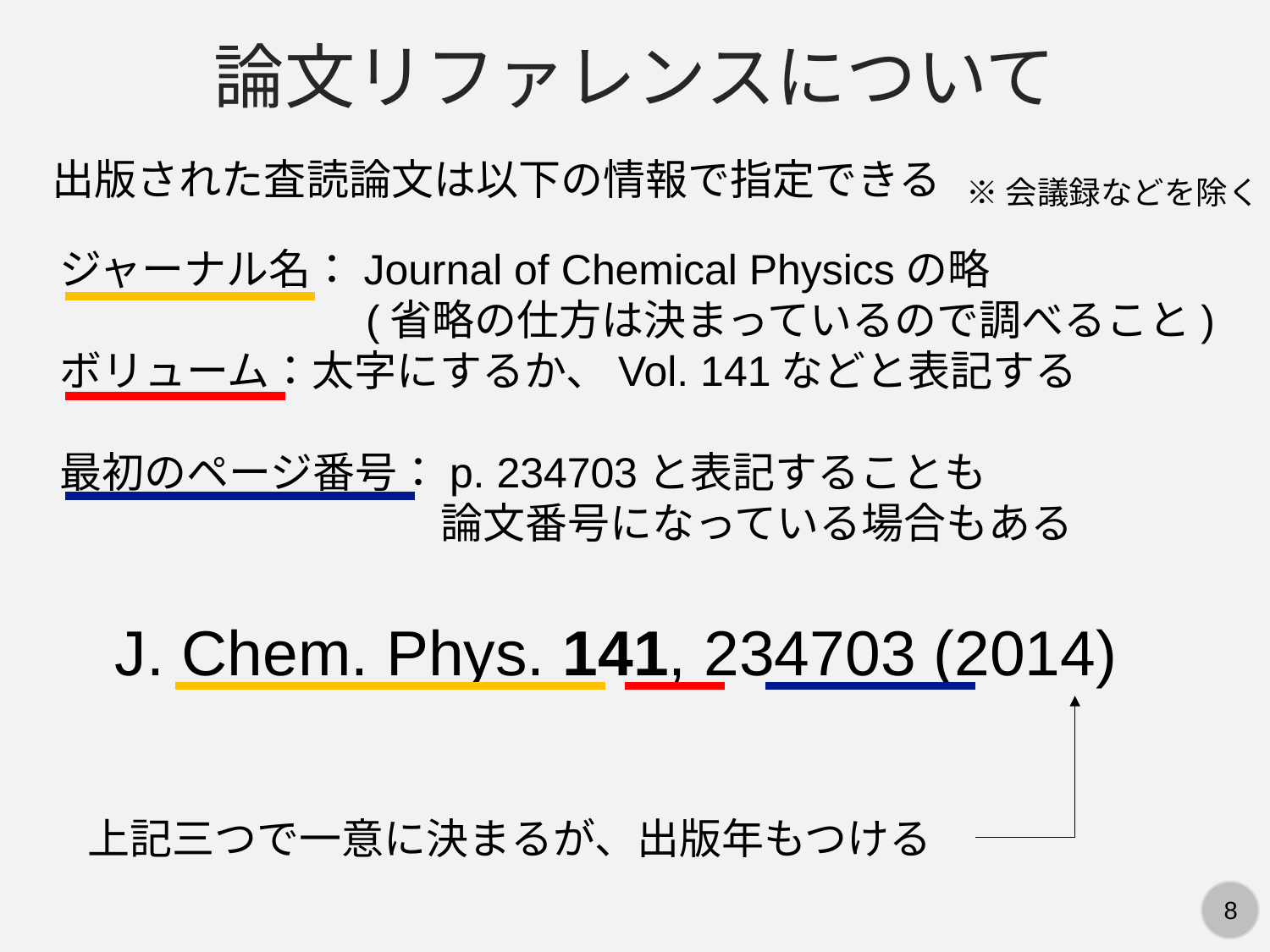

論文リファレンスについて
出版された査読論文は以下の情報で指定できる
※会議録などを除く
ジャーナル名：Journal of Chemical Physicsの略
　　　　　　　(省略の仕方は決まっているので調べること)
ボリューム：太字にするか、Vol. 141などと表記する

最初のページ番号：p. 234703と表記することも
　　　　　　　　　論文番号になっている場合もある
J. Chem. Phys. 141, 234703 (2014)

上記三つで一意に決まるが、出版年もつける